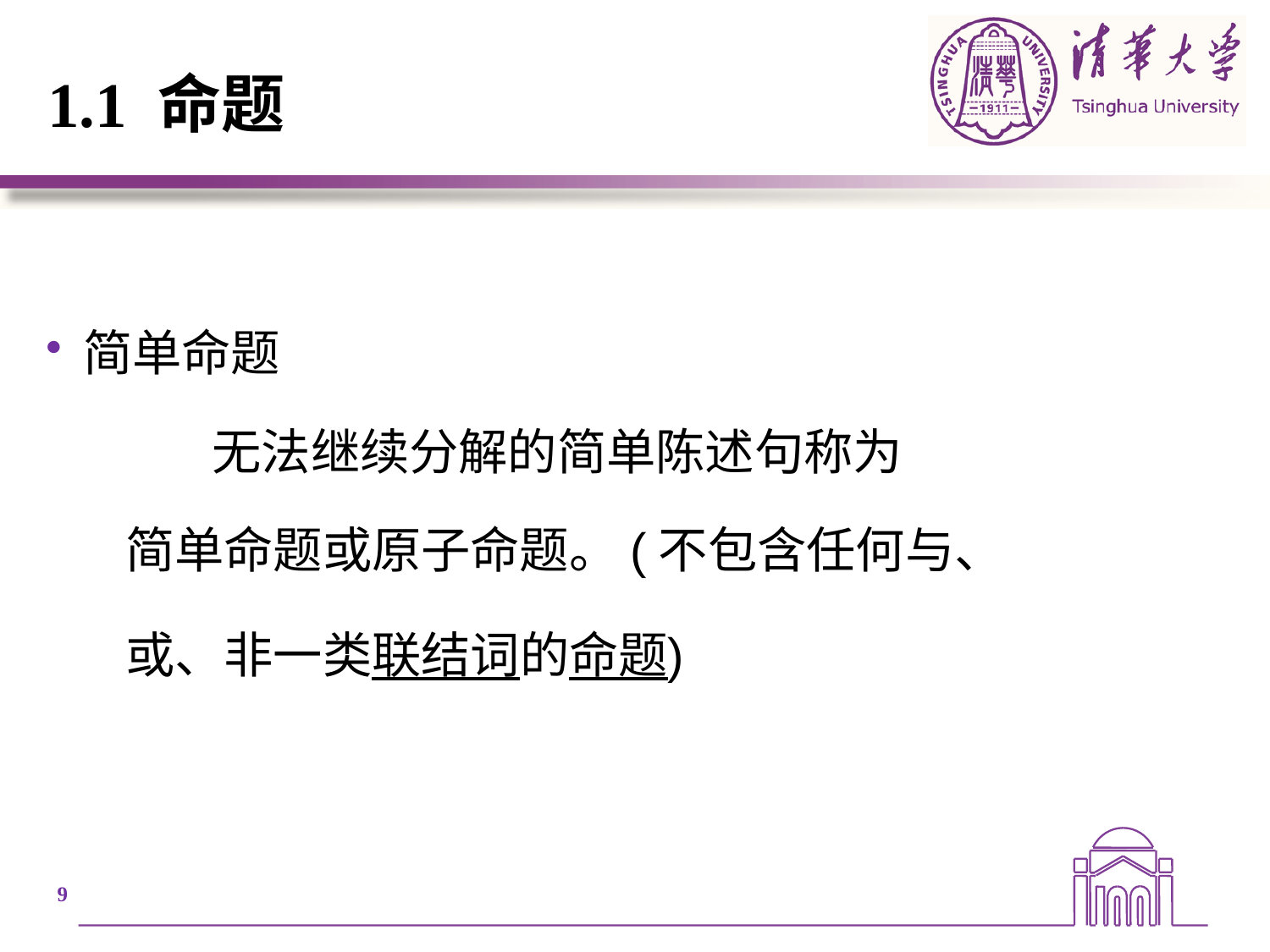

# 1.1 命题
简单命题
　　      无法继续分解的简单陈述句称为
      简单命题或原子命题。(不包含任何与、
      或、非一类联结词的命题)